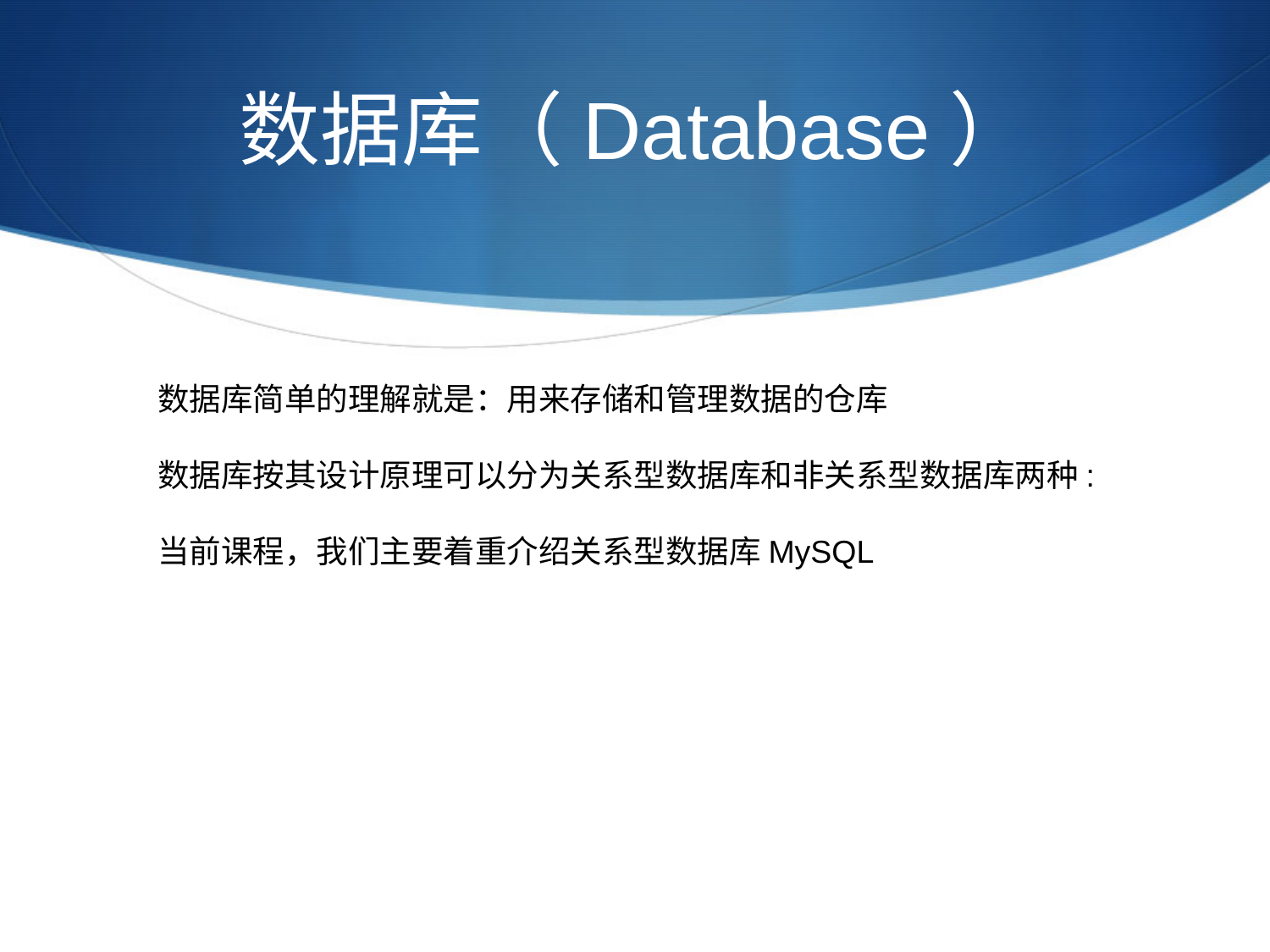

# 数据库（Database）
数据库简单的理解就是：用来存储和管理数据的仓库

数据库按其设计原理可以分为关系型数据库和非关系型数据库两种:

当前课程，我们主要着重介绍关系型数据库MySQL